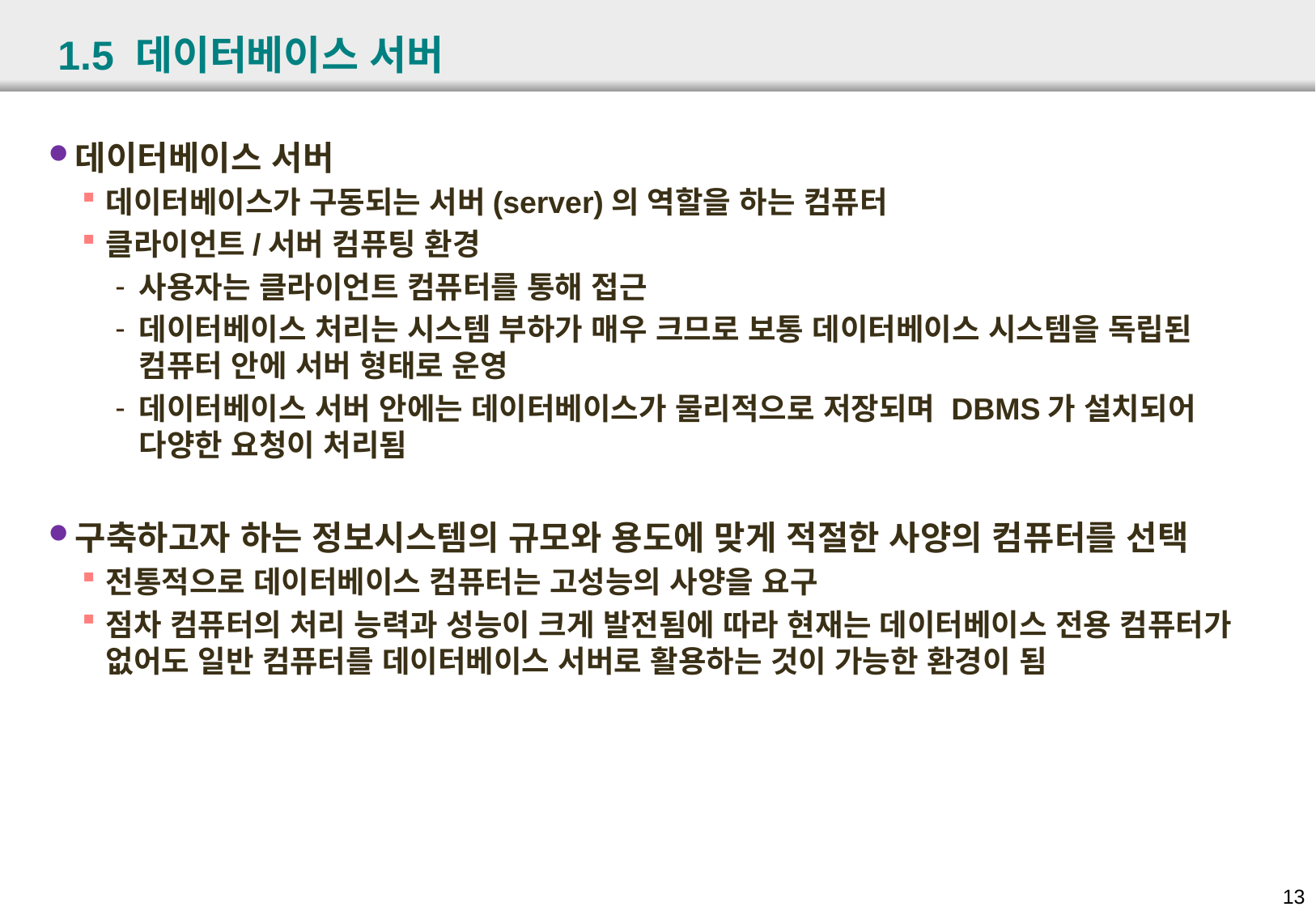

# 1.5 데이터베이스 서버
데이터베이스 서버
데이터베이스가 구동되는 서버(server)의 역할을 하는 컴퓨터
클라이언트/서버 컴퓨팅 환경
사용자는 클라이언트 컴퓨터를 통해 접근
데이터베이스 처리는 시스템 부하가 매우 크므로 보통 데이터베이스 시스템을 독립된 컴퓨터 안에 서버 형태로 운영
데이터베이스 서버 안에는 데이터베이스가 물리적으로 저장되며 DBMS가 설치되어 다양한 요청이 처리됨

구축하고자 하는 정보시스템의 규모와 용도에 맞게 적절한 사양의 컴퓨터를 선택
전통적으로 데이터베이스 컴퓨터는 고성능의 사양을 요구
점차 컴퓨터의 처리 능력과 성능이 크게 발전됨에 따라 현재는 데이터베이스 전용 컴퓨터가 없어도 일반 컴퓨터를 데이터베이스 서버로 활용하는 것이 가능한 환경이 됨